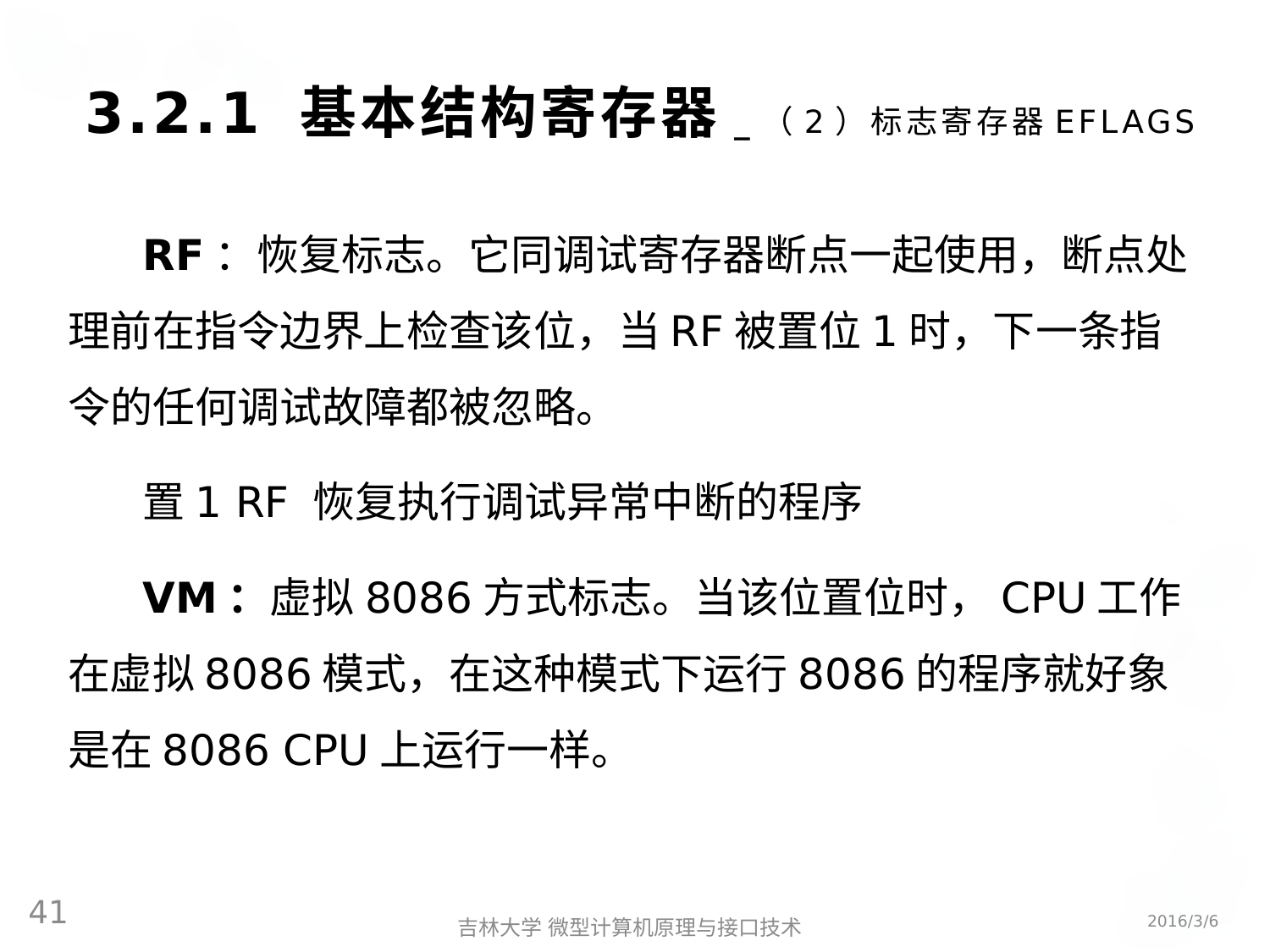

# 3.2.1 基本结构寄存器_（2）标志寄存器EFLAGS
RF：恢复标志。它同调试寄存器断点一起使用，断点处理前在指令边界上检查该位，当RF被置位1时，下一条指令的任何调试故障都被忽略。
置1 RF 恢复执行调试异常中断的程序
VM：虚拟8086方式标志。当该位置位时，CPU工作在虚拟8086模式，在这种模式下运行8086的程序就好象是在8086 CPU上运行一样。

41
2016/3/6
吉林大学 微型计算机原理与接口技术